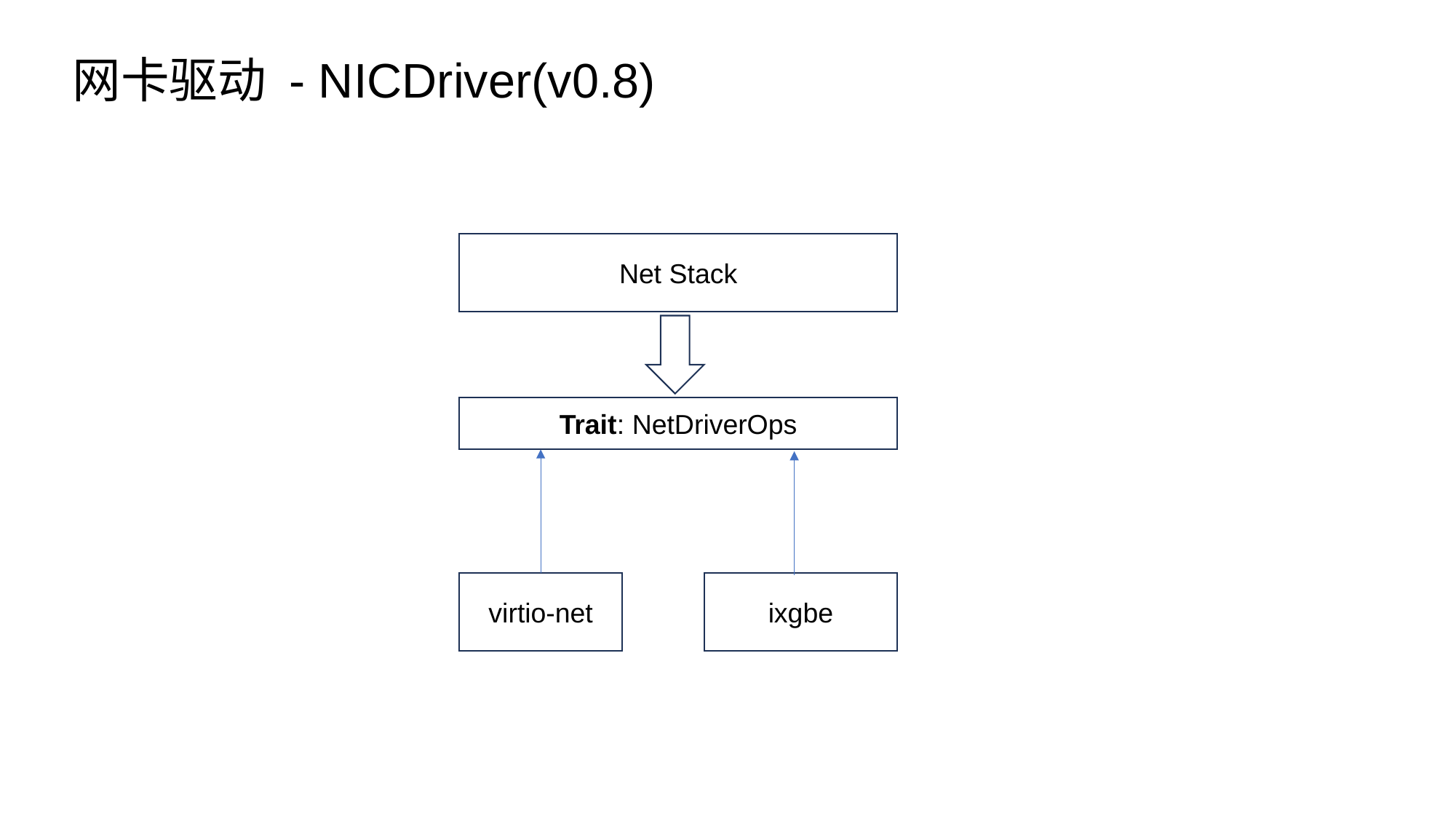

网卡驱动 - NICDriver(v0.8)
Net Stack

Trait: NetDriverOps
virtio-net
ixgbe